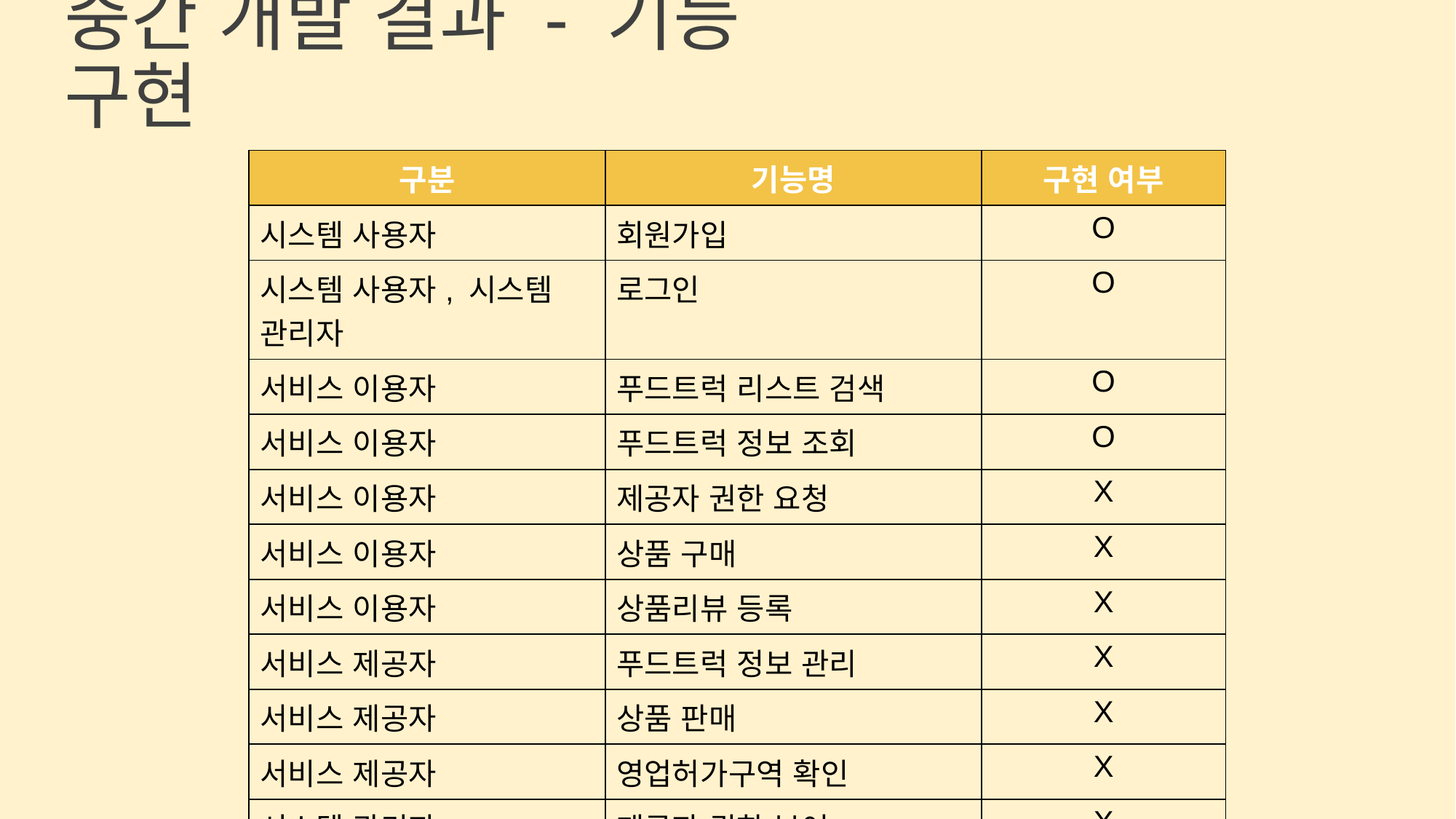

중간 개발 결과 - 기능 구현
| 구분 | 기능명 | 구현 여부 |
| --- | --- | --- |
| 시스템 사용자 | 회원가입 | O |
| 시스템 사용자, 시스템 관리자 | 로그인 | O |
| 서비스 이용자 | 푸드트럭 리스트 검색 | O |
| 서비스 이용자 | 푸드트럭 정보 조회 | O |
| 서비스 이용자 | 제공자 권한 요청 | X |
| 서비스 이용자 | 상품 구매 | X |
| 서비스 이용자 | 상품리뷰 등록 | X |
| 서비스 제공자 | 푸드트럭 정보 관리 | X |
| 서비스 제공자 | 상품 판매 | X |
| 서비스 제공자 | 영업허가구역 확인 | X |
| 시스템 관리자 | 제공자 권한 부여 | X |
| 시스템 관리자 | 영업허가구역 등록 | X |